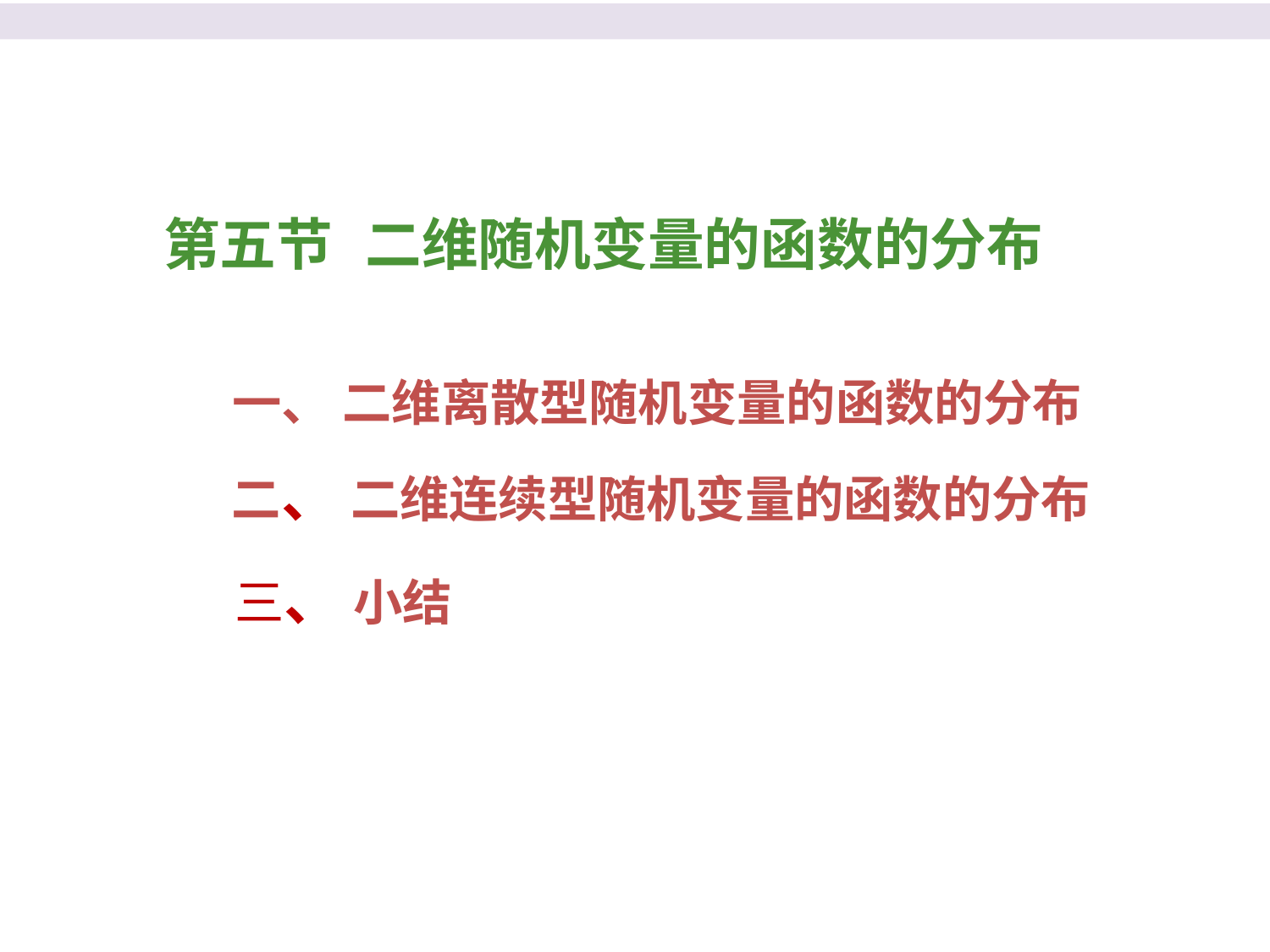

第五节  二维随机变量的函数的分布
一、 二维离散型随机变量的函数的分布
二、 二维连续型随机变量的函数的分布
三、 小结